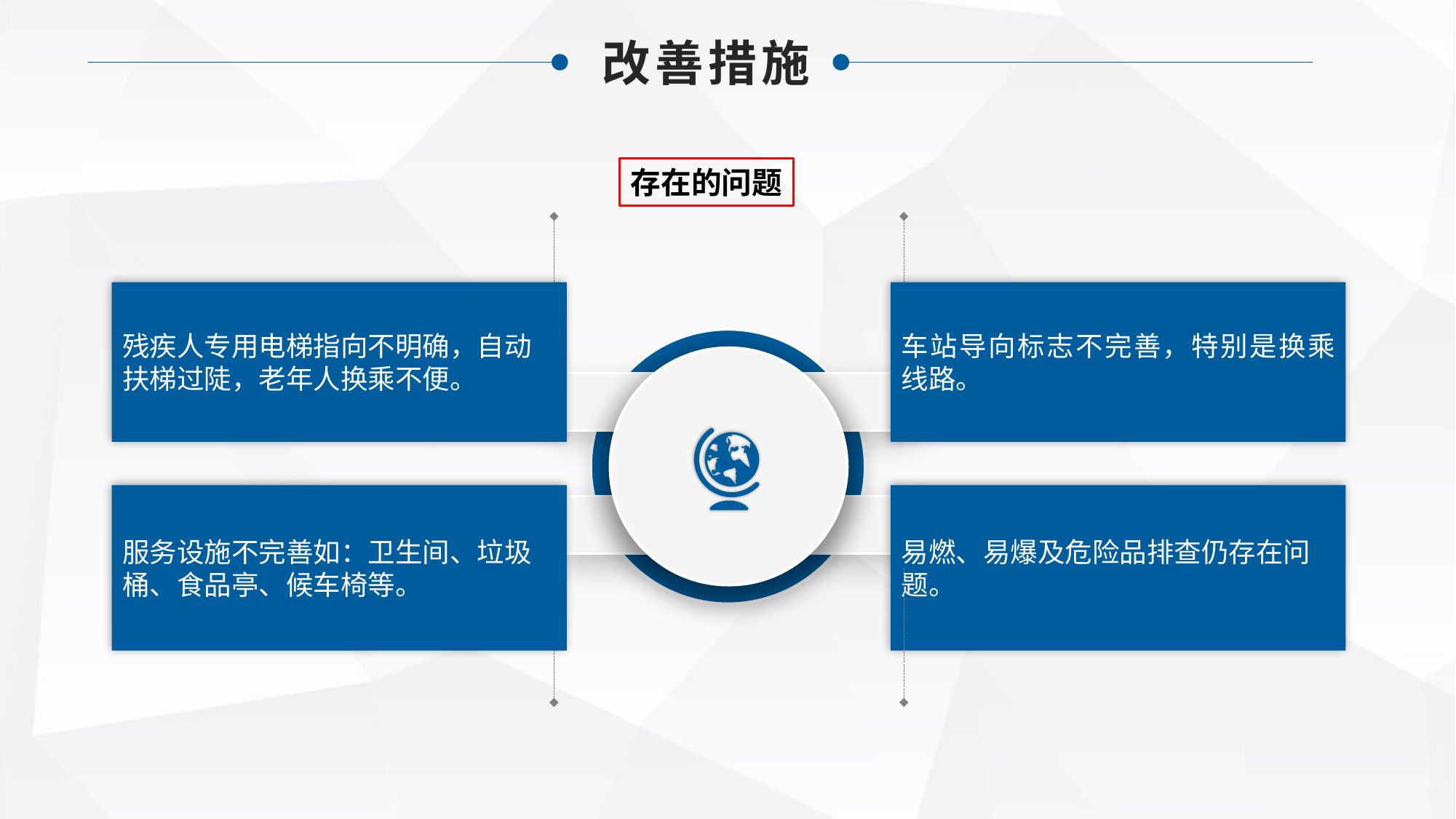

改善措施

存在的问题
残疾人专用电梯指向不明确，自动扶梯过陡，老年人换乘不便。
车站导向标志不完善，特别是换乘线路。

服务设施不完善如：卫生间、垃圾桶、食品亭、候车椅等。
易燃、易爆及危险品排查仍存在问题。